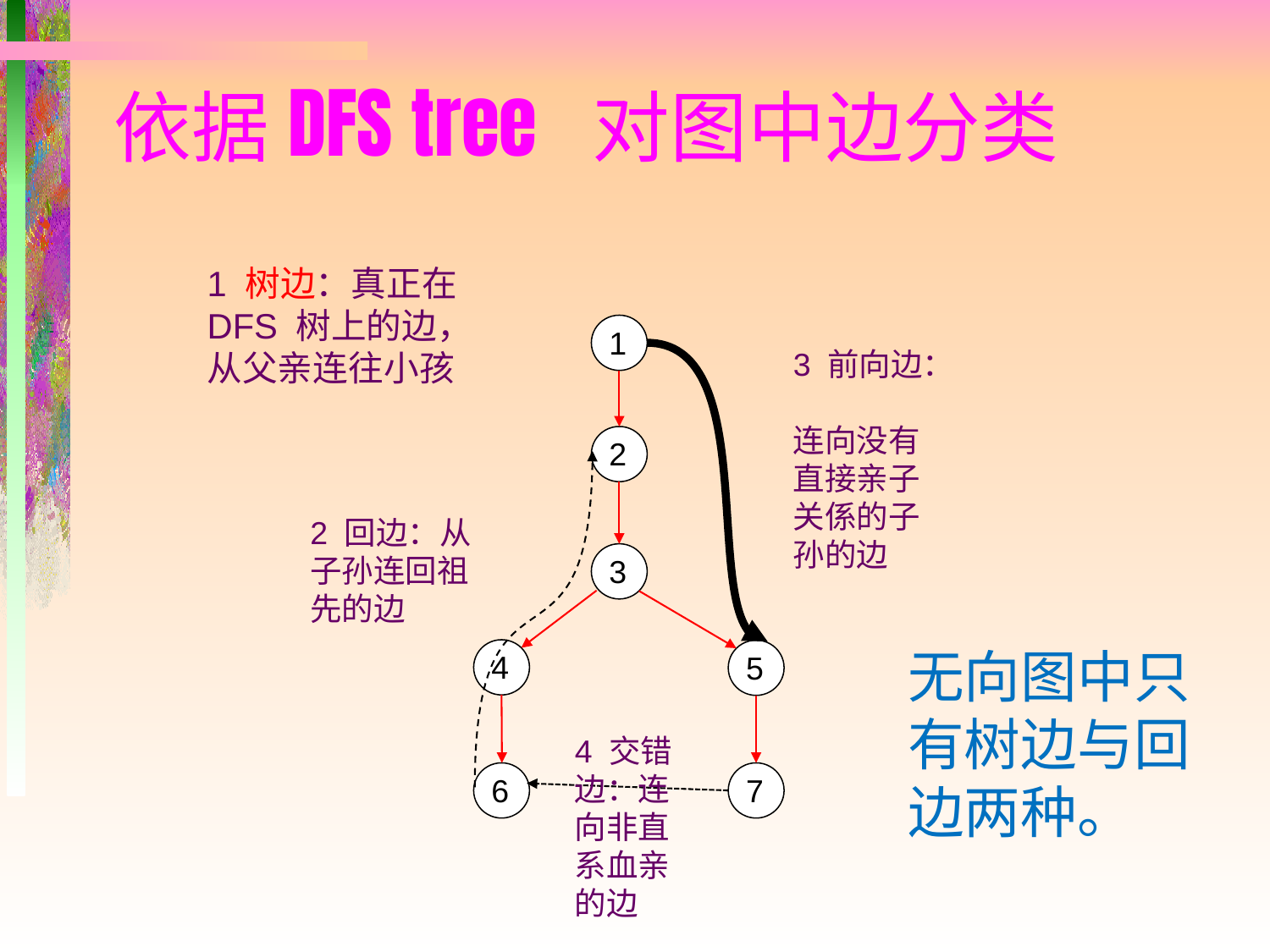

依据DFS tree  对图中边分类
1 树边：真正在 DFS 树上的边，从父亲连往小孩

1
3 前向边：
连向没有
直接亲子
关係的子
孙的边

2
2 回边：从子孙连回祖先的边

3
无向图中只有树边与回边两种。

4
5
4 交错边：连向非直系血亲的边

6
7